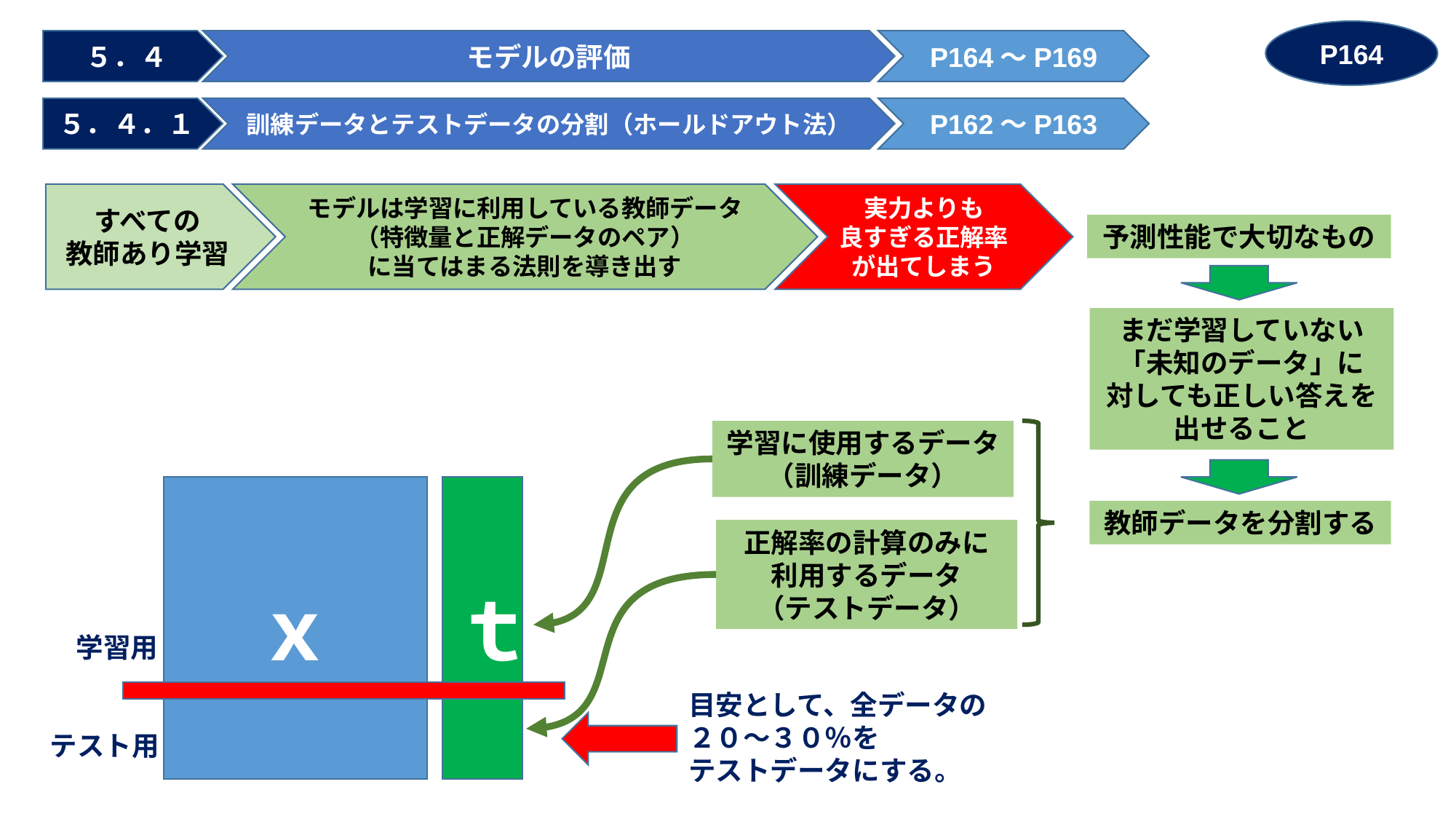

P164
５．４
モデルの評価
P164～P169
５．４．１
訓練データとテストデータの分割（ホールドアウト法）
P162～P163
すべての
教師あり学習
モデルは学習に利用している教師データ
（特徴量と正解データのペア）
に当てはまる法則を導き出す
実力よりも
良すぎる正解率が出てしまう
予測性能で大切なもの

まだ学習していない「未知のデータ」に
対しても正しい答えを出せること
学習に使用するデータ
（訓練データ）

ｔ
ｘ
学習用

テスト用
教師データを分割する
正解率の計算のみに
利用するデータ
（テストデータ）
目安として、全データの
２０～３０％を
テストデータにする。